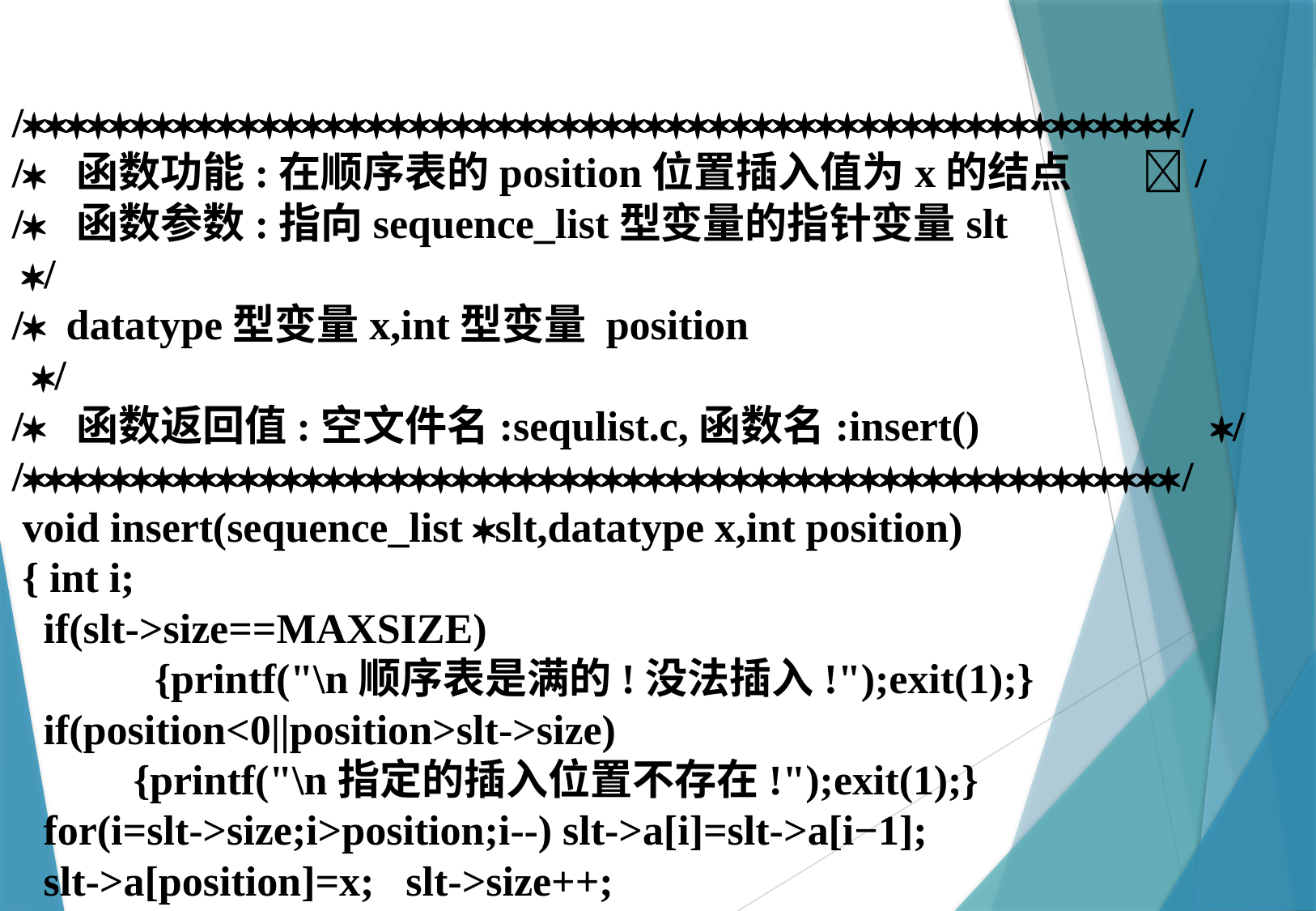

/∗∗∗∗∗∗∗∗∗∗∗∗∗∗∗∗∗∗∗∗∗∗∗∗∗∗∗∗∗∗∗∗∗∗∗∗∗∗∗∗∗∗∗∗∗∗∗∗∗∗∗∗∗∗/
/∗  函数功能:在顺序表的position位置插入值为x的结点	    ∗/
/∗  函数参数:指向sequence_list型变量的指针变量slt	                ∗/
/∗  datatype型变量x,int型变量 position		                            ∗/
/∗  函数返回值:空文件名:sequlist.c,函数名:insert()                      ∗/
/∗∗∗∗∗∗∗∗∗∗∗∗∗∗∗∗∗∗∗∗∗∗∗∗∗∗∗∗∗∗∗∗∗∗∗∗∗∗∗∗∗∗∗∗∗∗∗∗∗∗∗∗∗∗/
 void insert(sequence_list ∗slt,datatype x,int position)
 { int i;
   if(slt->size==MAXSIZE)
   	  {printf("\n顺序表是满的!没法插入!");exit(1);}
   if(position<0||position>slt->size)
     	{printf("\n指定的插入位置不存在!");exit(1);}
   for(i=slt->size;i>position;i--) slt->a[i]=slt->a[i−1];
   slt->a[position]=x;   slt->size++;
 }
算法2.7  在顺序表的position位置插入值为x的结点